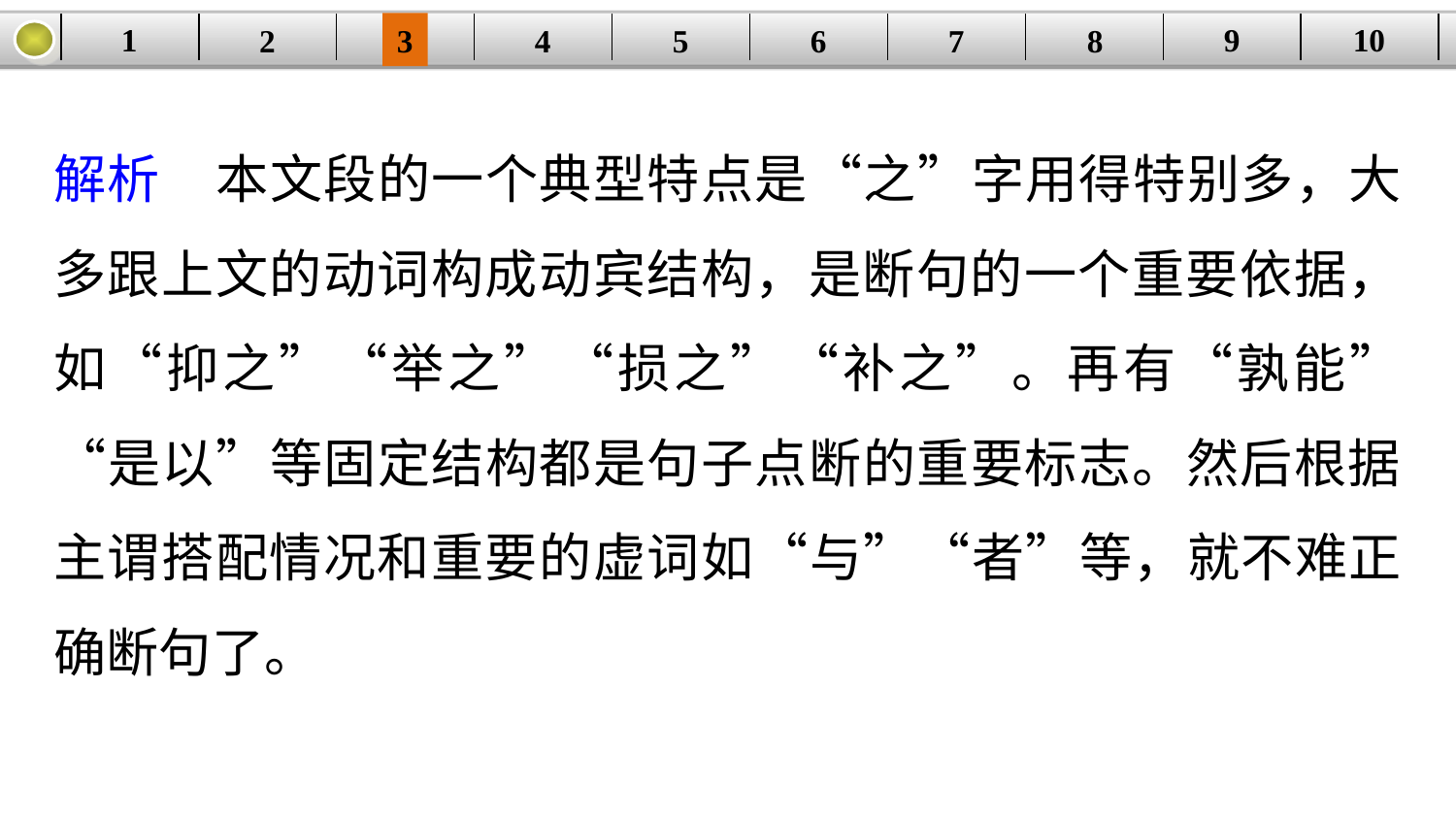

9
10
1
3
4
5
6
8
2
|  |  |  |  |  |  |  |  |  |  |
| --- | --- | --- | --- | --- | --- | --- | --- | --- | --- |
7

解析　本文段的一个典型特点是“之”字用得特别多，大多跟上文的动词构成动宾结构，是断句的一个重要依据，如“抑之”“举之”“损之”“补之”。再有“孰能”“是以”等固定结构都是句子点断的重要标志。然后根据主谓搭配情况和重要的虚词如“与”“者”等，就不难正确断句了。